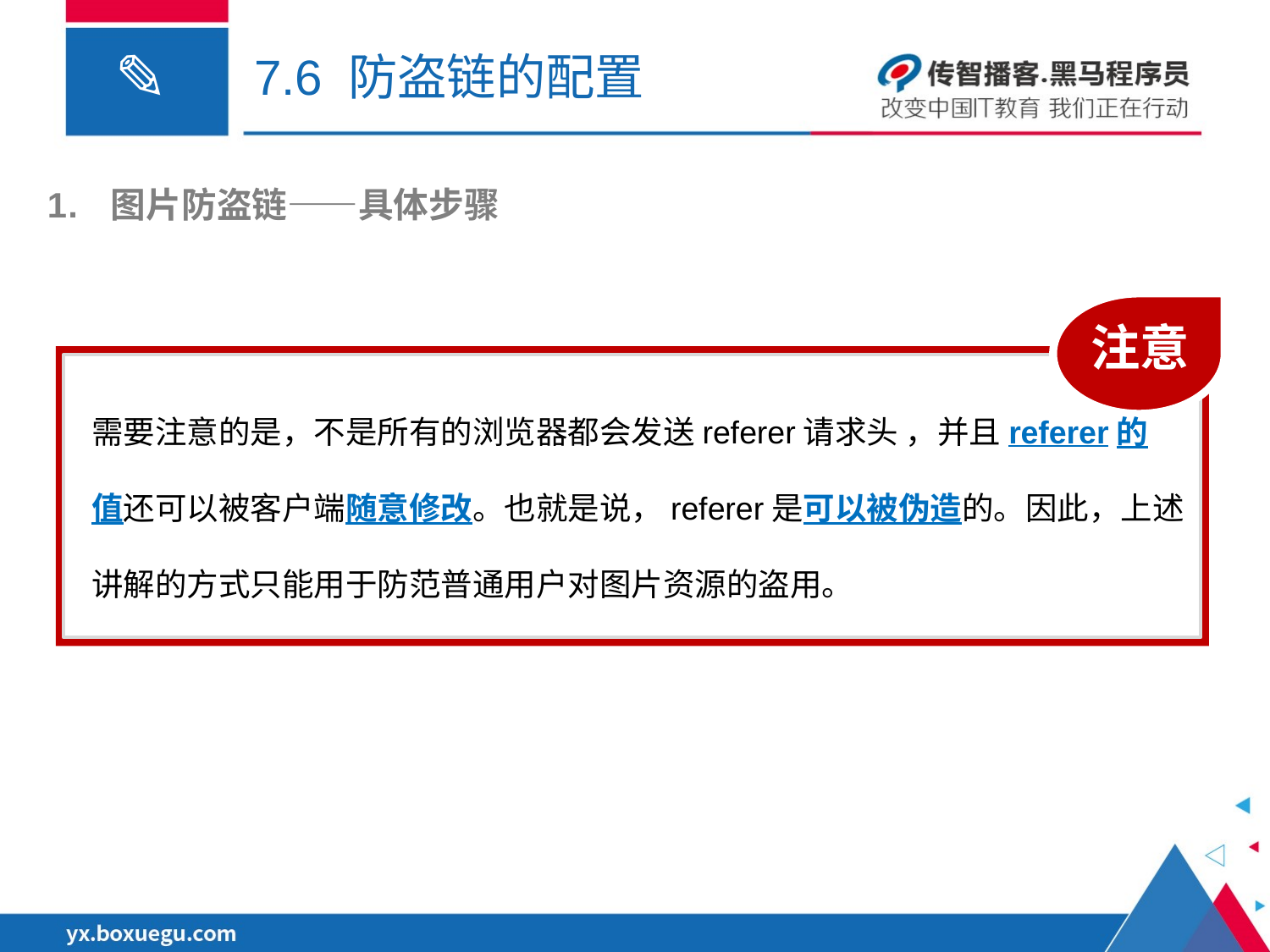

# 7.6 防盗链的配置
图片防盗链——具体步骤

注意

需要注意的是，不是所有的浏览器都会发送referer请求头 ，并且referer的
值还可以被客户端随意修改。也就是说，referer是可以被伪造的。因此，上述讲解的方式只能用于防范普通用户对图片资源的盗用。